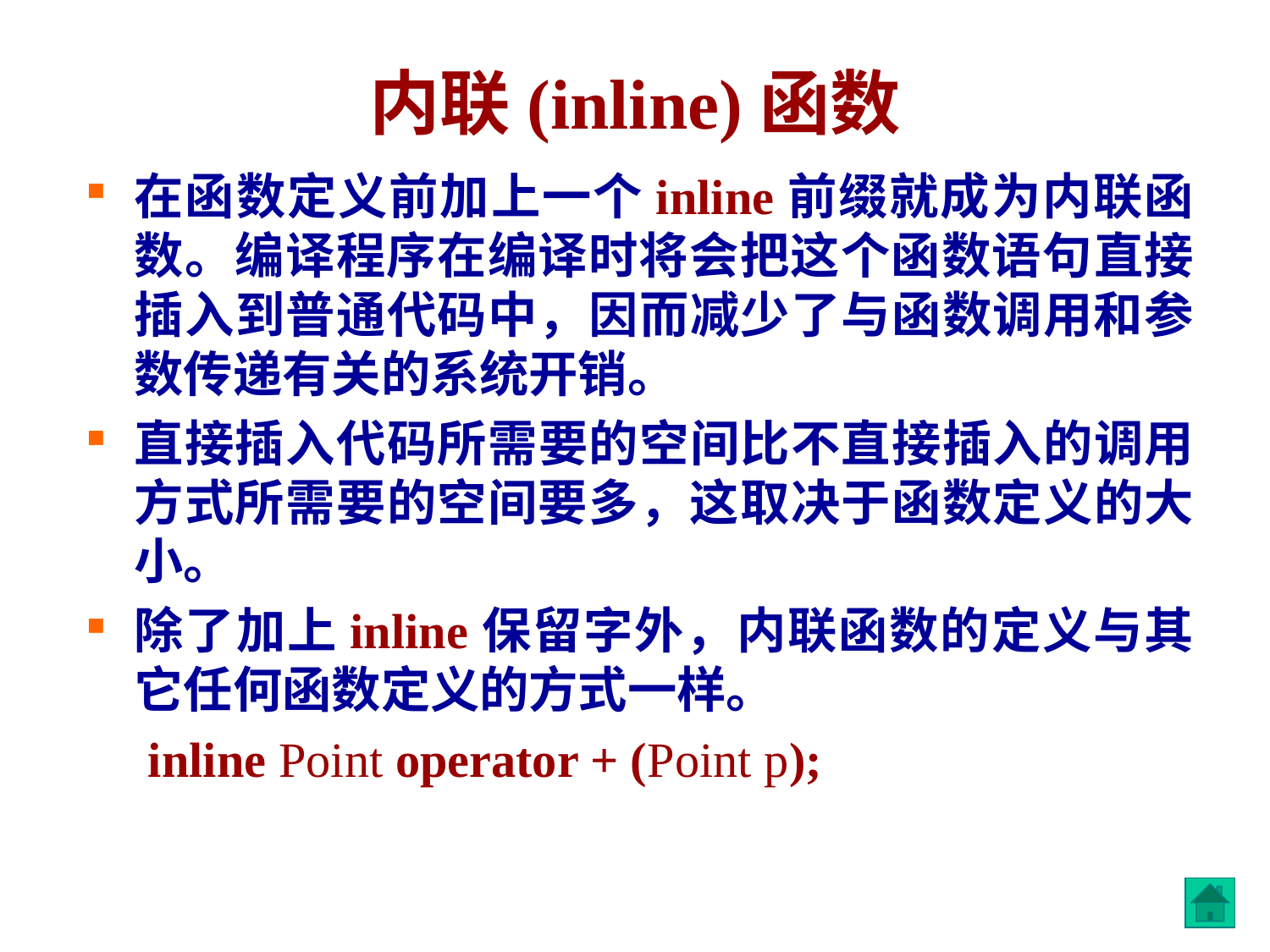

# 内联(inline)函数
在函数定义前加上一个inline前缀就成为内联函数。编译程序在编译时将会把这个函数语句直接插入到普通代码中，因而减少了与函数调用和参数传递有关的系统开销。
直接插入代码所需要的空间比不直接插入的调用方式所需要的空间要多，这取决于函数定义的大小。
除了加上inline保留字外，内联函数的定义与其它任何函数定义的方式一样。
     inline Point operator + (Point p);
94